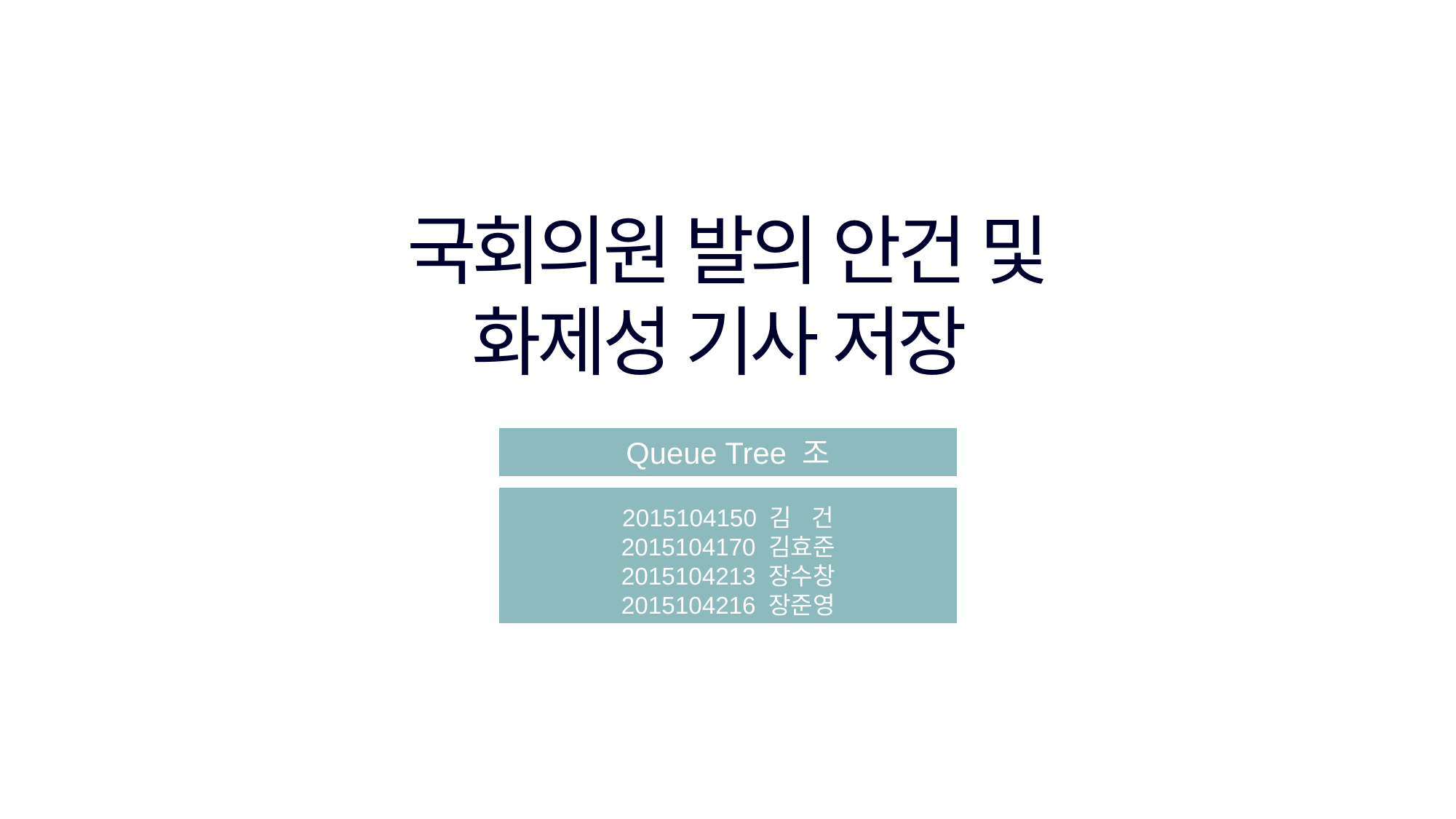

국회의원 발의 안건 및
화제성 기사 저장
Queue Tree 조

2015104150 김   건
2015104170 김효준
2015104213 장수창
2015104216 장준영